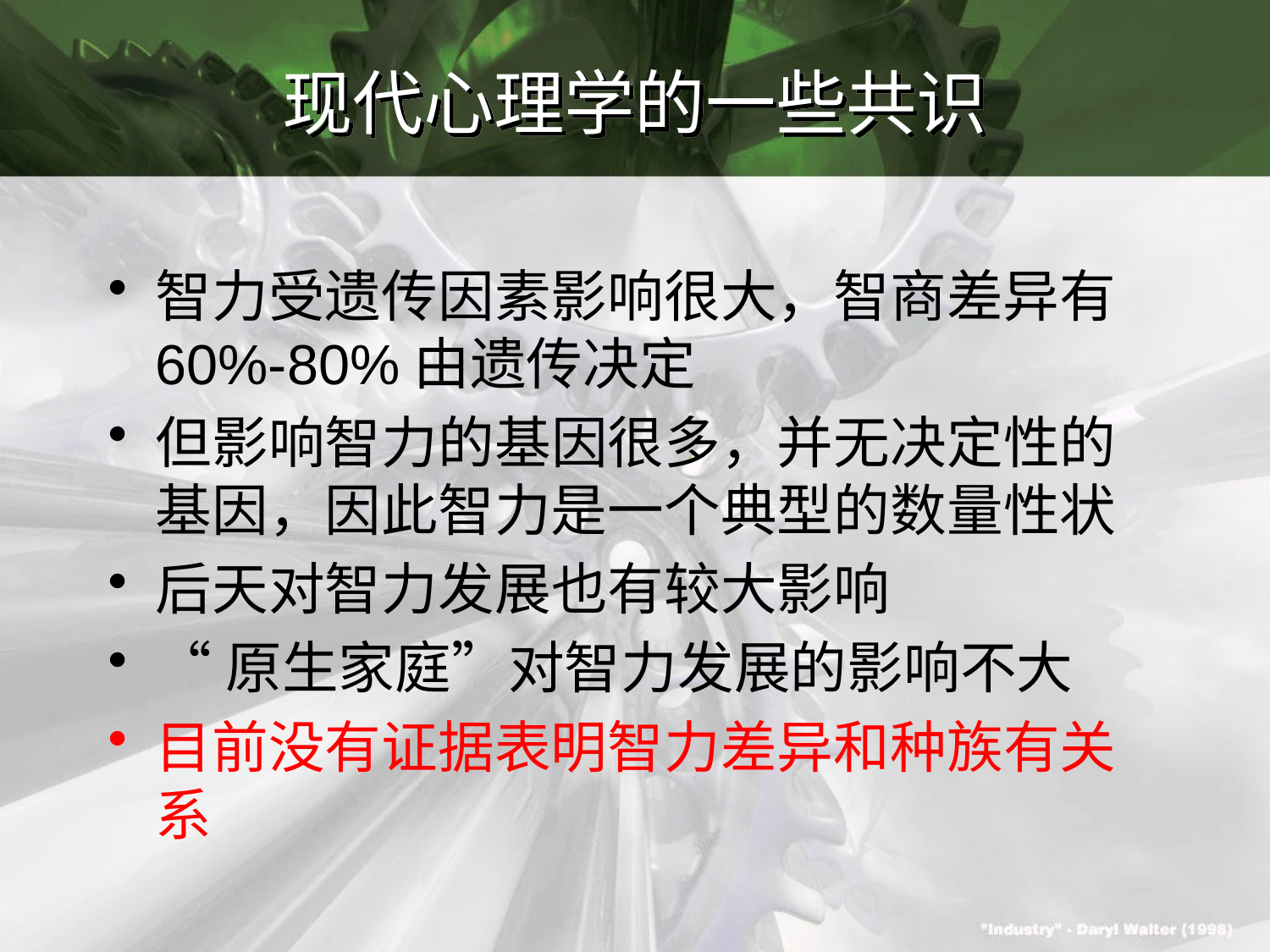

# 现代心理学的一些共识
智力受遗传因素影响很大，智商差异有60%-80%由遗传决定
但影响智力的基因很多，并无决定性的基因，因此智力是一个典型的数量性状
后天对智力发展也有较大影响
“原生家庭”对智力发展的影响不大
目前没有证据表明智力差异和种族有关系